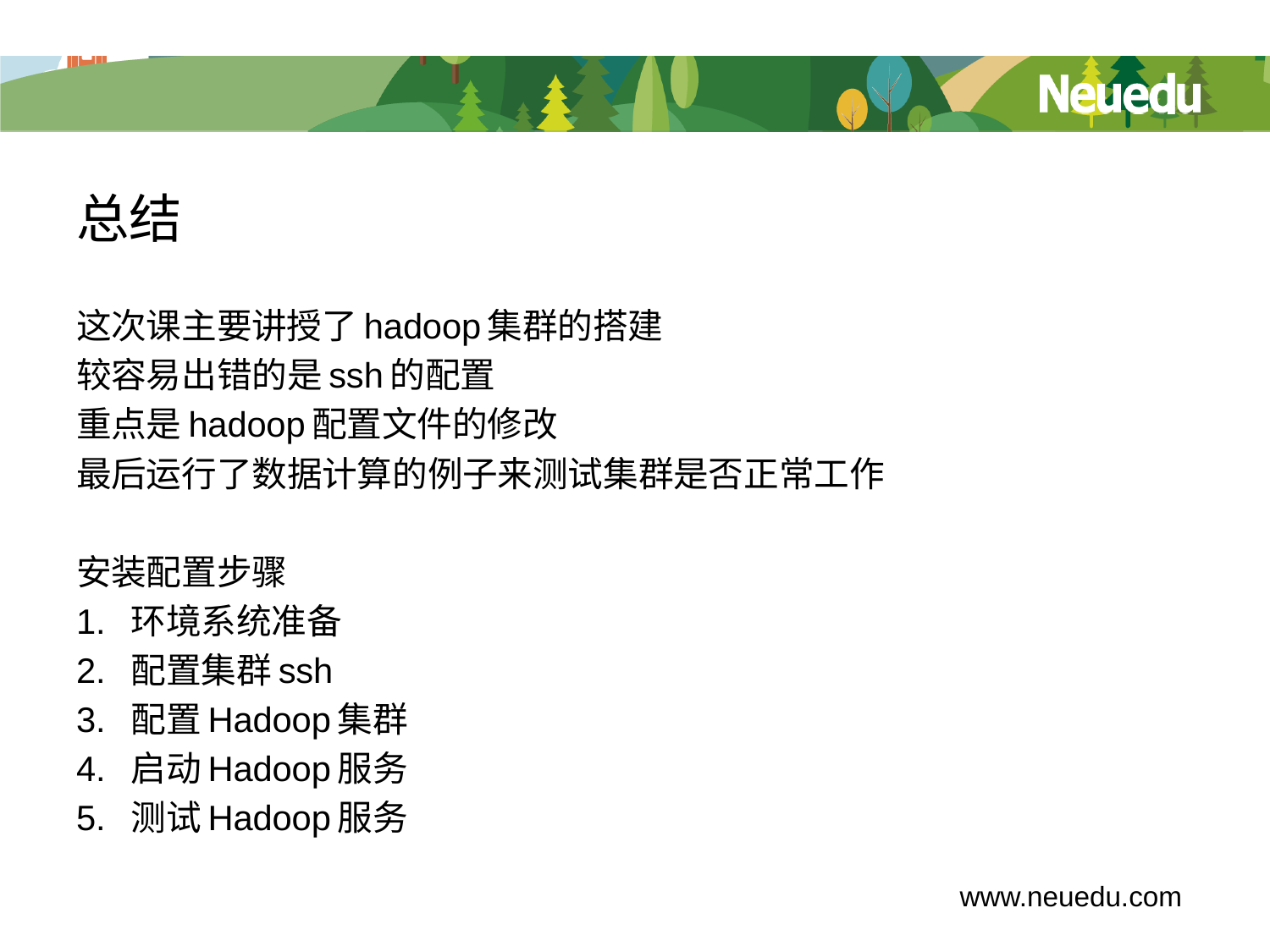

# 总结
这次课主要讲授了hadoop集群的搭建
较容易出错的是ssh的配置
重点是hadoop配置文件的修改
最后运行了数据计算的例子来测试集群是否正常工作

安装配置步骤
环境系统准备
配置集群ssh
配置Hadoop集群
启动Hadoop服务
测试Hadoop服务